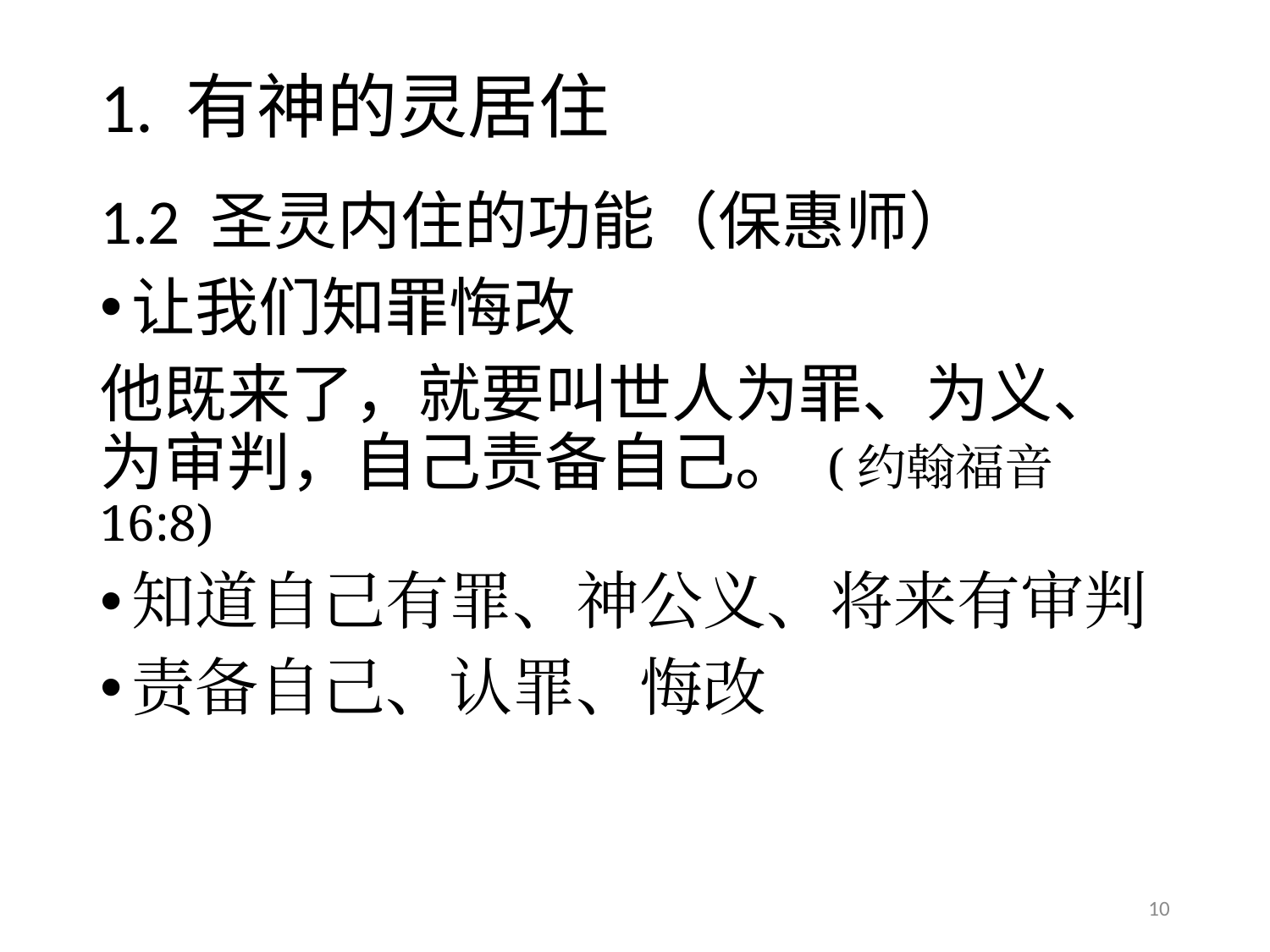

# 1. 有神的灵居住
1.2 圣灵内住的功能（保惠师）
让我们知罪悔改
他既来了，就要叫世人为罪、为义、为审判，自己责备自己。 (约翰福音16:8)
知道自己有罪、神公义、将来有审判
责备自己、认罪、悔改
10